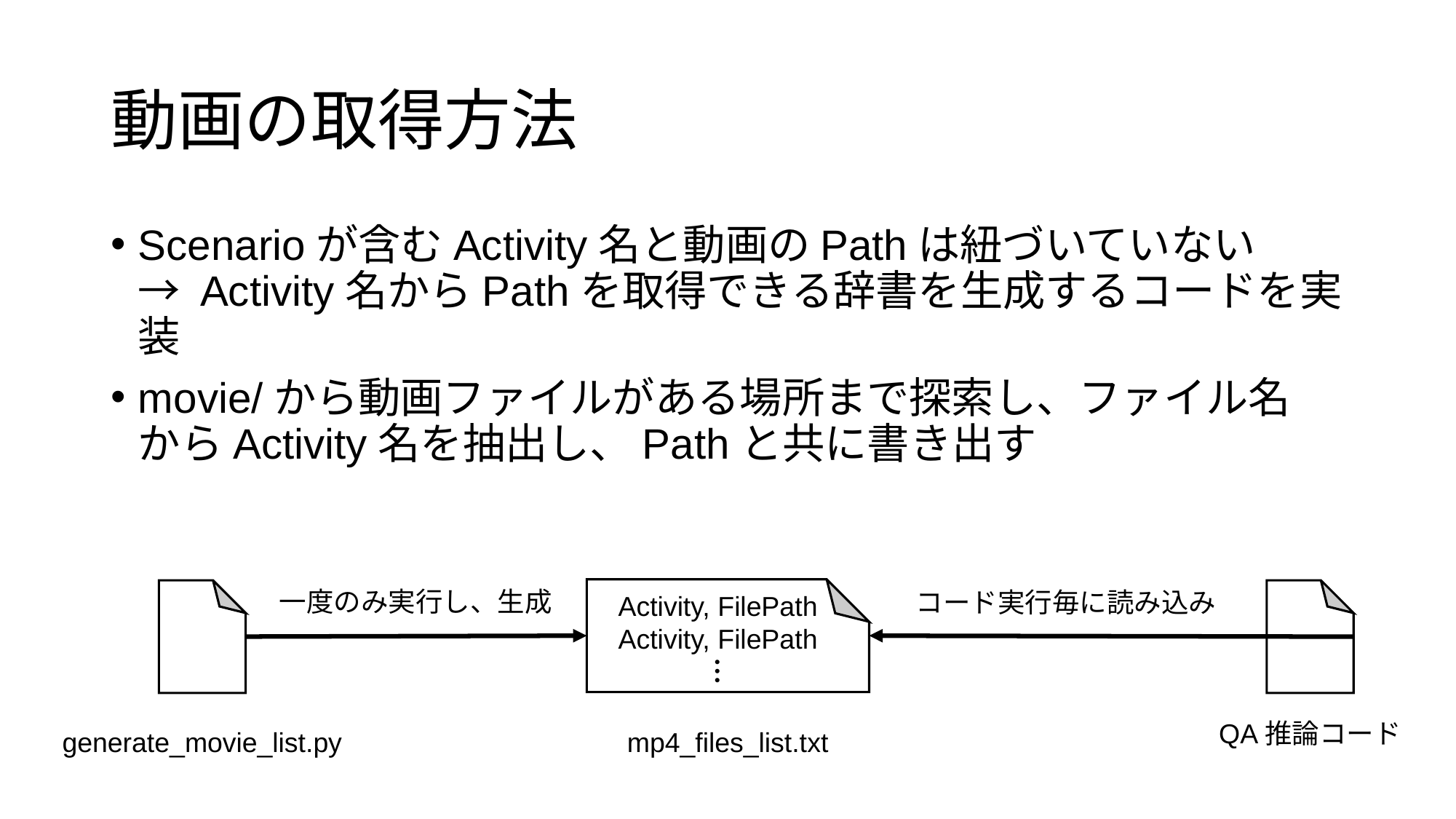

# 動画の取得方法
Scenarioが含むActivity名と動画のPathは紐づいていない
→ Activity名からPathを取得できる辞書を生成するコードを実装
movie/から動画ファイルがある場所まで探索し、ファイル名
からActivity名を抽出し、Pathと共に書き出す

一度のみ実行し、生成

Activity, FilePath
Activity, FilePath
︙
mp4_files_list.txt

generate_movie_list.py
コード実行毎に読み込み

QA推論コード